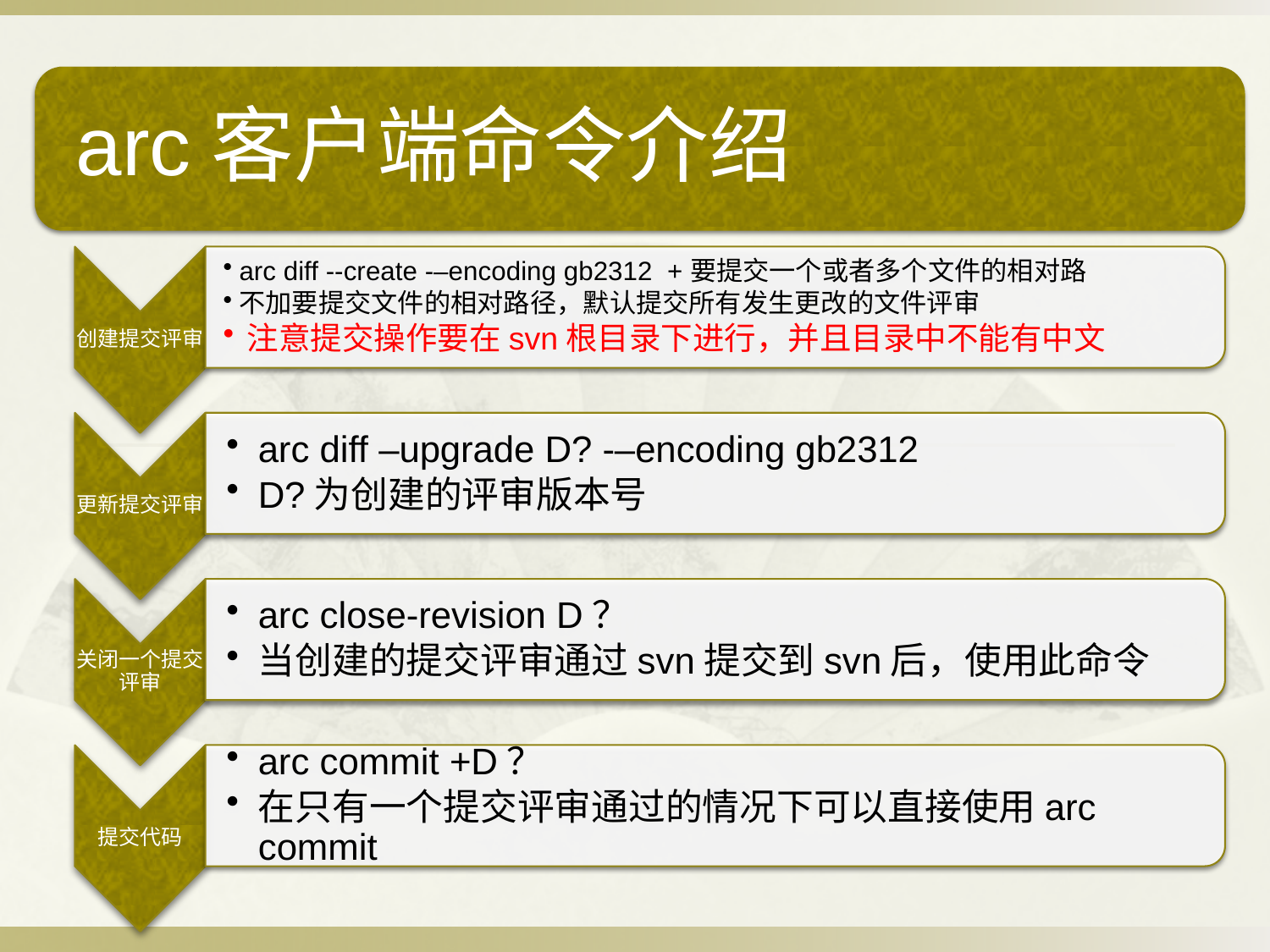

arc客户端命令介绍
创建提交评审
arc diff --create -–encoding gb2312  +要提交一个或者多个文件的相对路
不加要提交文件的相对路径，默认提交所有发生更改的文件评审
注意提交操作要在svn根目录下进行，并且目录中不能有中文
更新提交评审
arc diff –upgrade D? -–encoding gb2312
D?为创建的评审版本号
关闭一个提交评审
arc close-revision D？
当创建的提交评审通过svn提交到svn后，使用此命令
提交代码
arc commit +D？
在只有一个提交评审通过的情况下可以直接使用arc commit